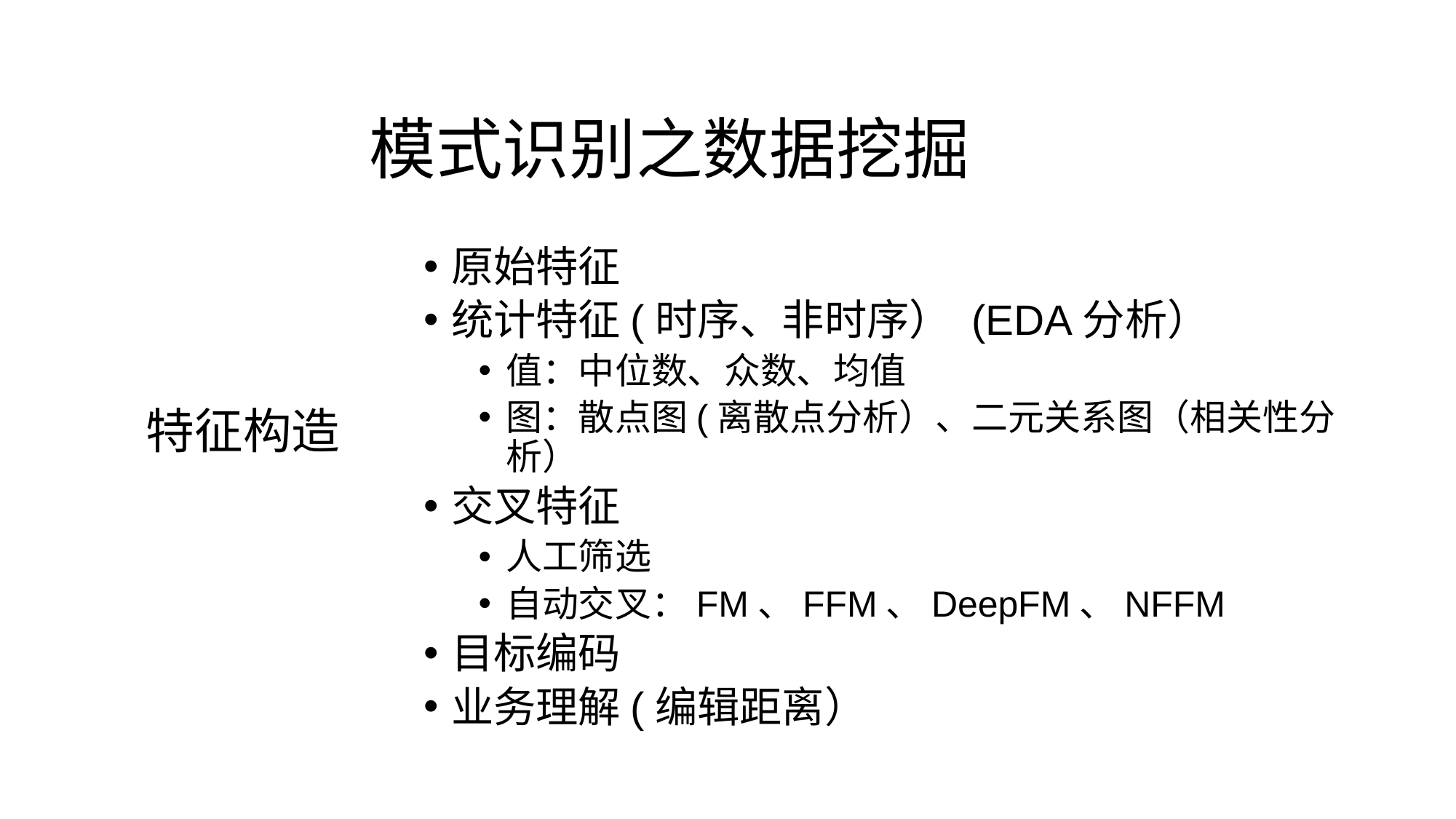

# 模式识别之数据挖掘
原始特征
统计特征(时序、非时序） (EDA分析）
值：中位数、众数、均值
图：散点图(离散点分析）、二元关系图（相关性分析）
交叉特征
人工筛选
自动交叉：FM、FFM、DeepFM、NFFM
目标编码
业务理解(编辑距离）

特征构造